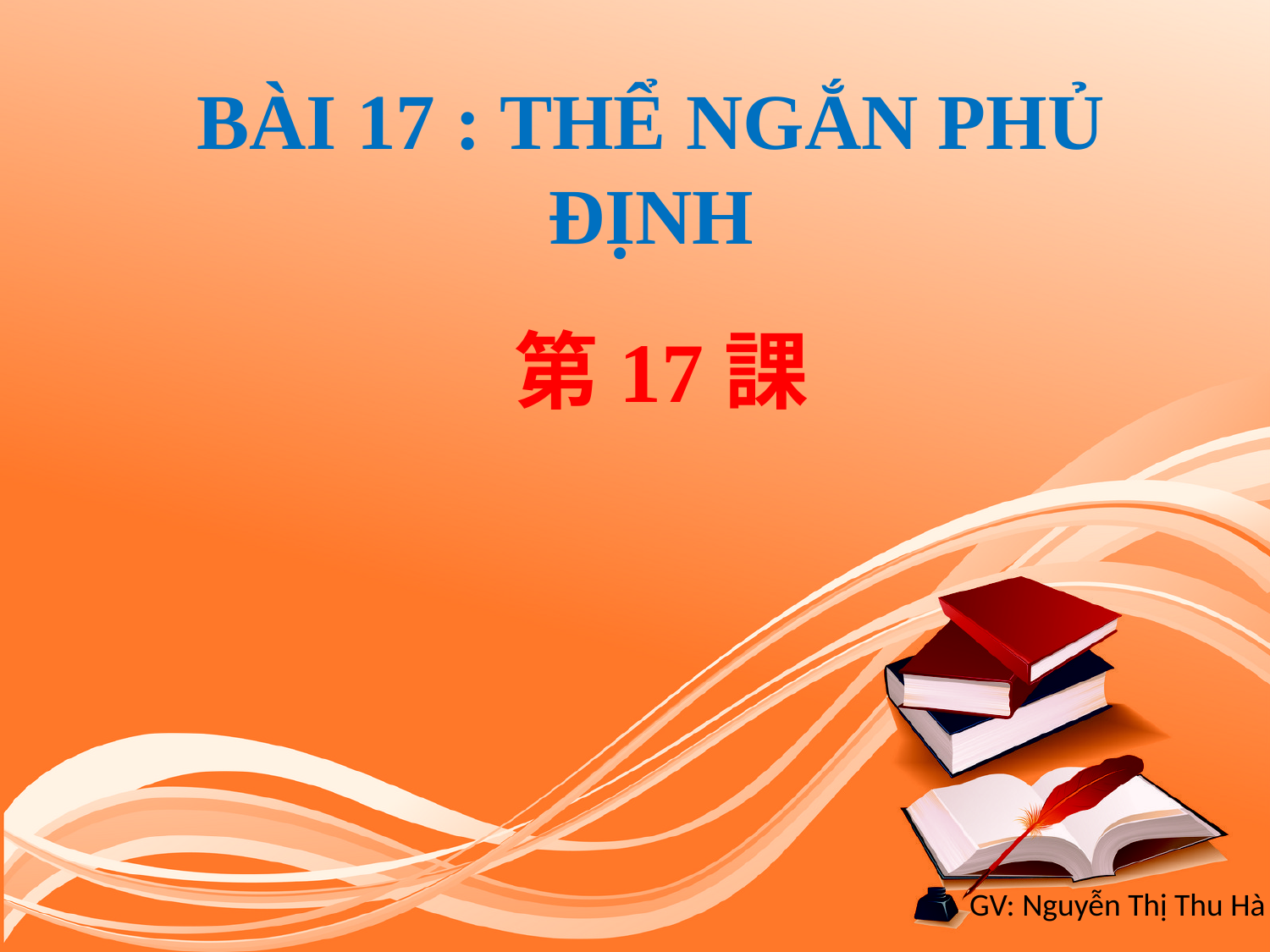

# BÀI 17 : THỂ NGẮN PHỦ ĐỊNH
第17課
GV: Nguyễn Thị Thu Hà